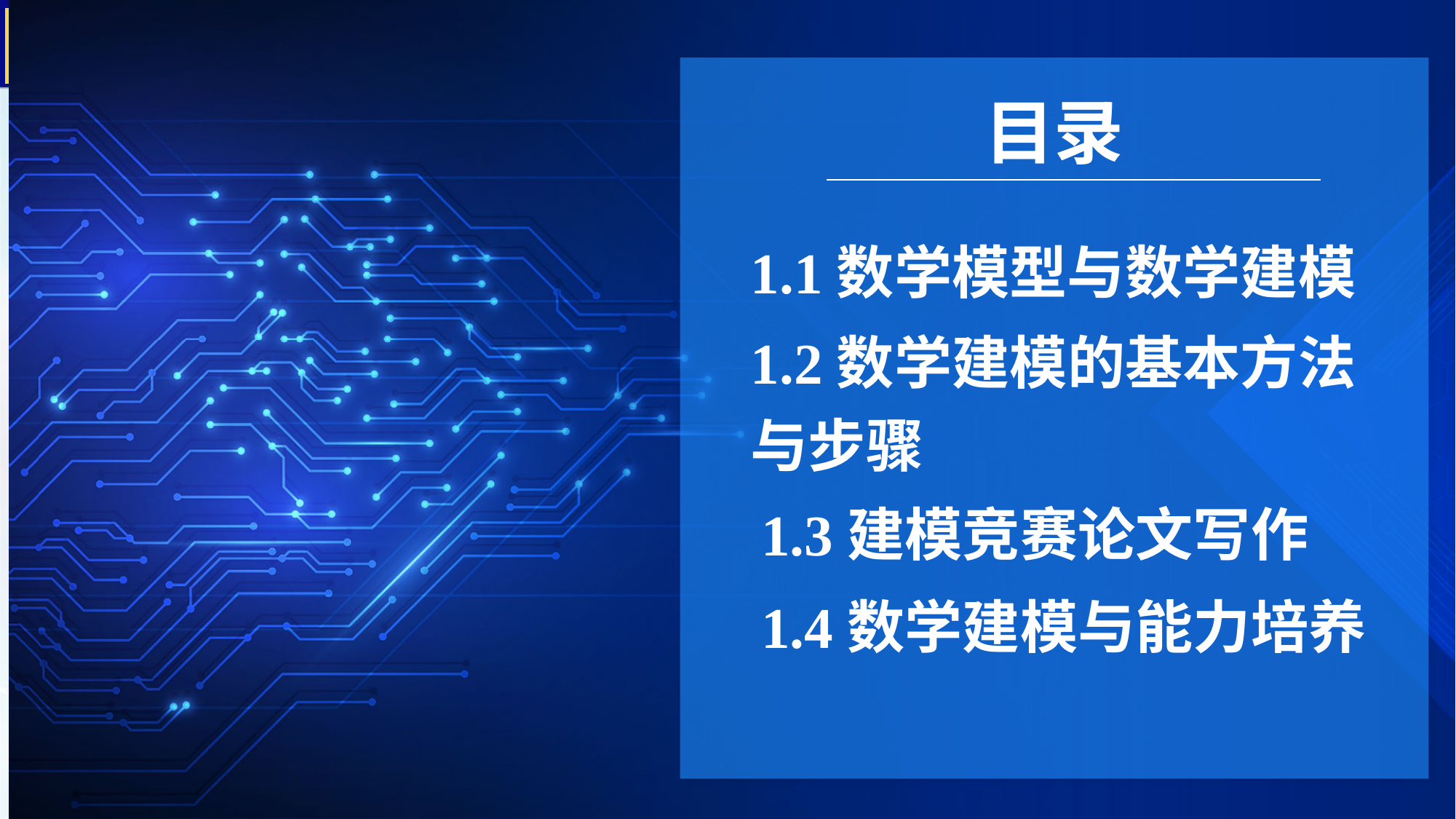

目录
1.1数学模型与数学建模
1.2数学建模的基本方法与步骤
1.3建模竞赛论文写作
1.4数学建模与能力培养